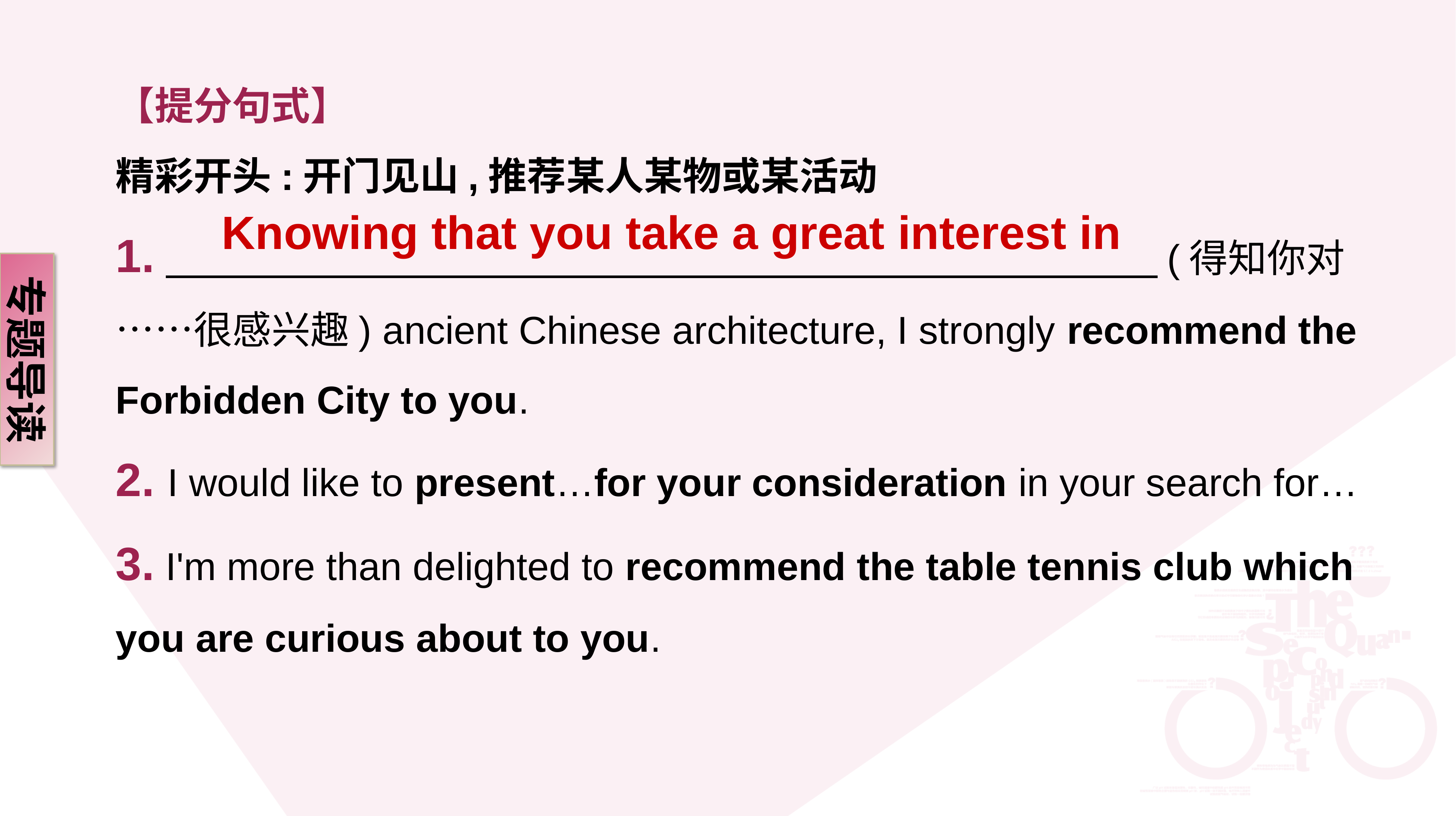

【提分句式】
精彩开头:开门见山,推荐某人某物或某活动
1.　　　　　　　　　　　　　　　                                  　　    (得知你对……很感兴趣) ancient Chinese architecture, I strongly recommend the Forbidden City to you.
2. I would like to present…for your consideration in your search for…
3. I'm more than delighted to recommend the table tennis club which you are curious about to you.
Knowing that you take a great interest in
专题导读